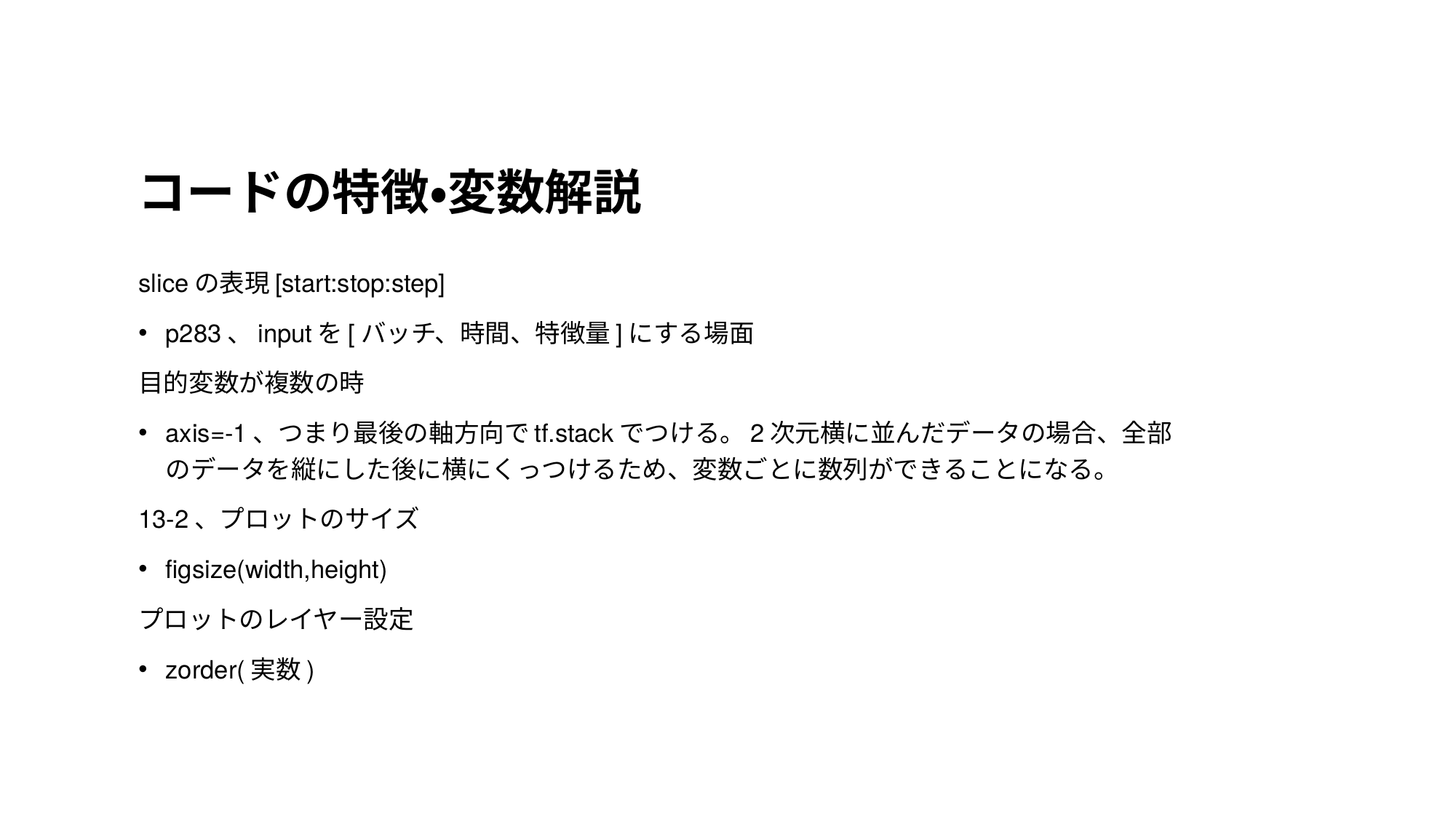

# コードの特徴・変数解説
sliceの表現[start:stop:step]
p283、inputを[バッチ、時間、特徴量]にする場面
目的変数が複数の時
axis=-1、つまり最後の軸方向でtf.stackでつける。2次元横に並んだデータの場合、全部のデータを縦にした後に横にくっつけるため、変数ごとに数列ができることになる。
13-2、プロットのサイズ
figsize(width,height)
プロットのレイヤー設定
zorder(実数)